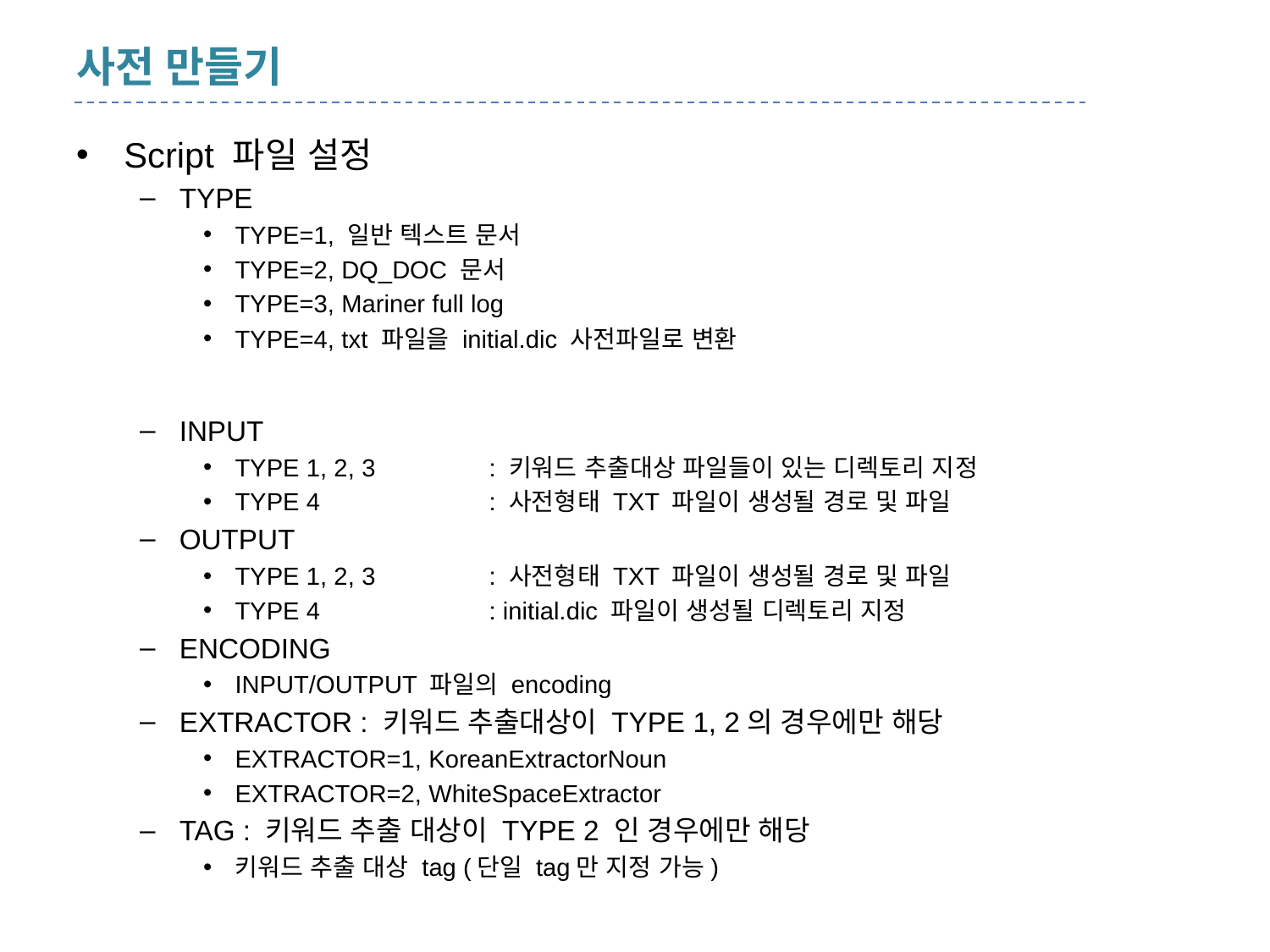

# 사전 만들기
Script 파일 설정
TYPE
TYPE=1, 일반 텍스트 문서
TYPE=2, DQ_DOC 문서
TYPE=3, Mariner full log
TYPE=4, txt 파일을 initial.dic 사전파일로 변환

INPUT
TYPE 1, 2, 3	: 키워드 추출대상 파일들이 있는 디렉토리 지정
TYPE 4		: 사전형태 TXT 파일이 생성될 경로 및 파일
OUTPUT
TYPE 1, 2, 3	: 사전형태 TXT 파일이 생성될 경로 및 파일
TYPE 4		: initial.dic 파일이 생성될 디렉토리 지정
ENCODING
INPUT/OUTPUT 파일의 encoding
EXTRACTOR : 키워드 추출대상이 TYPE 1, 2의 경우에만 해당
EXTRACTOR=1, KoreanExtractorNoun
EXTRACTOR=2, WhiteSpaceExtractor
TAG : 키워드 추출 대상이 TYPE 2 인 경우에만 해당
키워드 추출 대상 tag (단일 tag만 지정 가능)